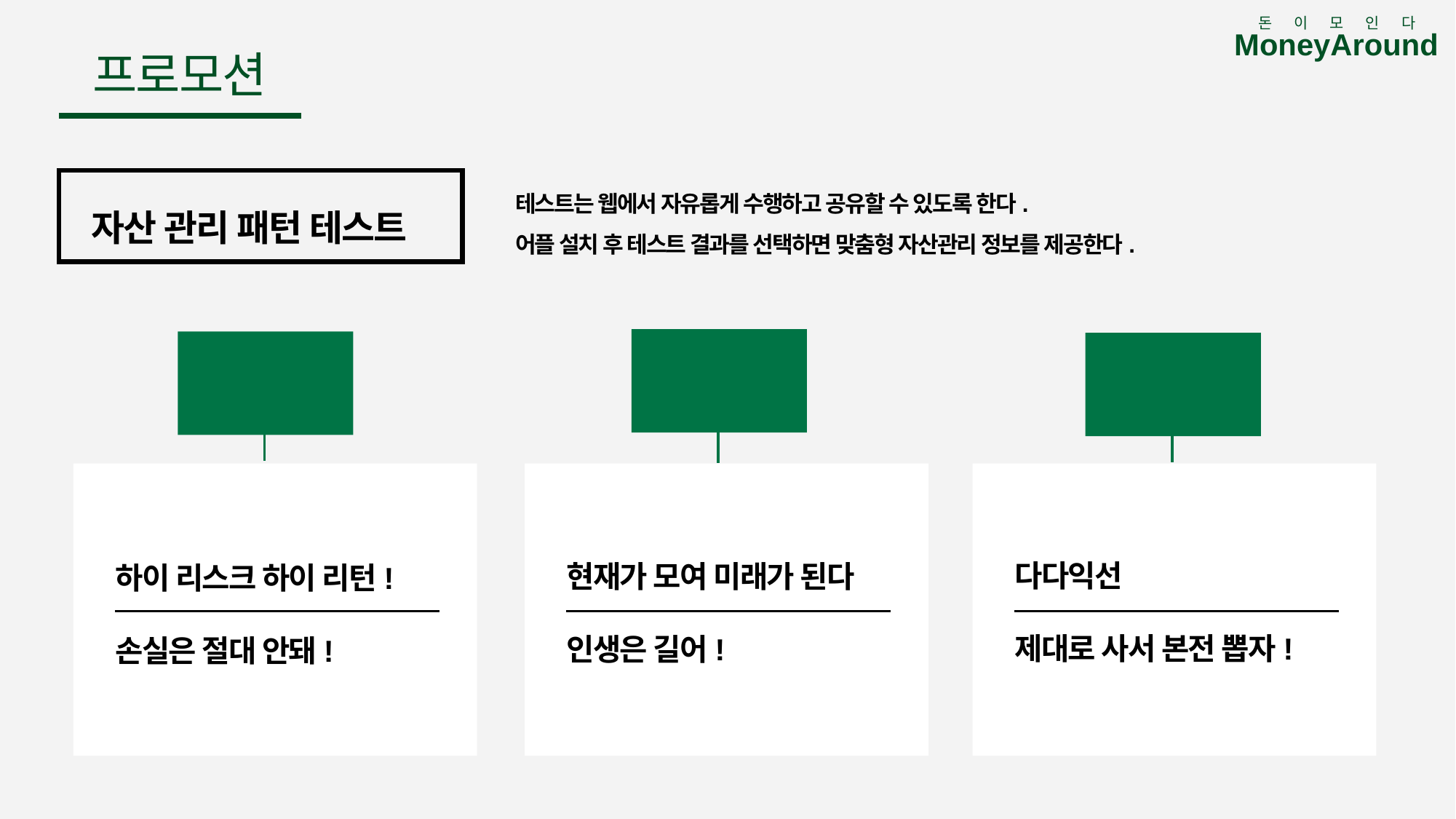

돈  이  모  인  다
MoneyAround
프로모션

자산 관리 패턴 테스트
테스트는 웹에서 자유롭게 수행하고 공유할 수 있도록 한다.
어플 설치 후 테스트 결과를 선택하면 맞춤형 자산관리 정보를 제공한다.

자산 관리 목적

안정 지향 정도

소비 패턴

다다익선

제대로 사서 본전 뽑자!

하이 리스크 하이 리턴!

손실은 절대 안돼!

현재가 모여 미래가 된다

인생은 길어!